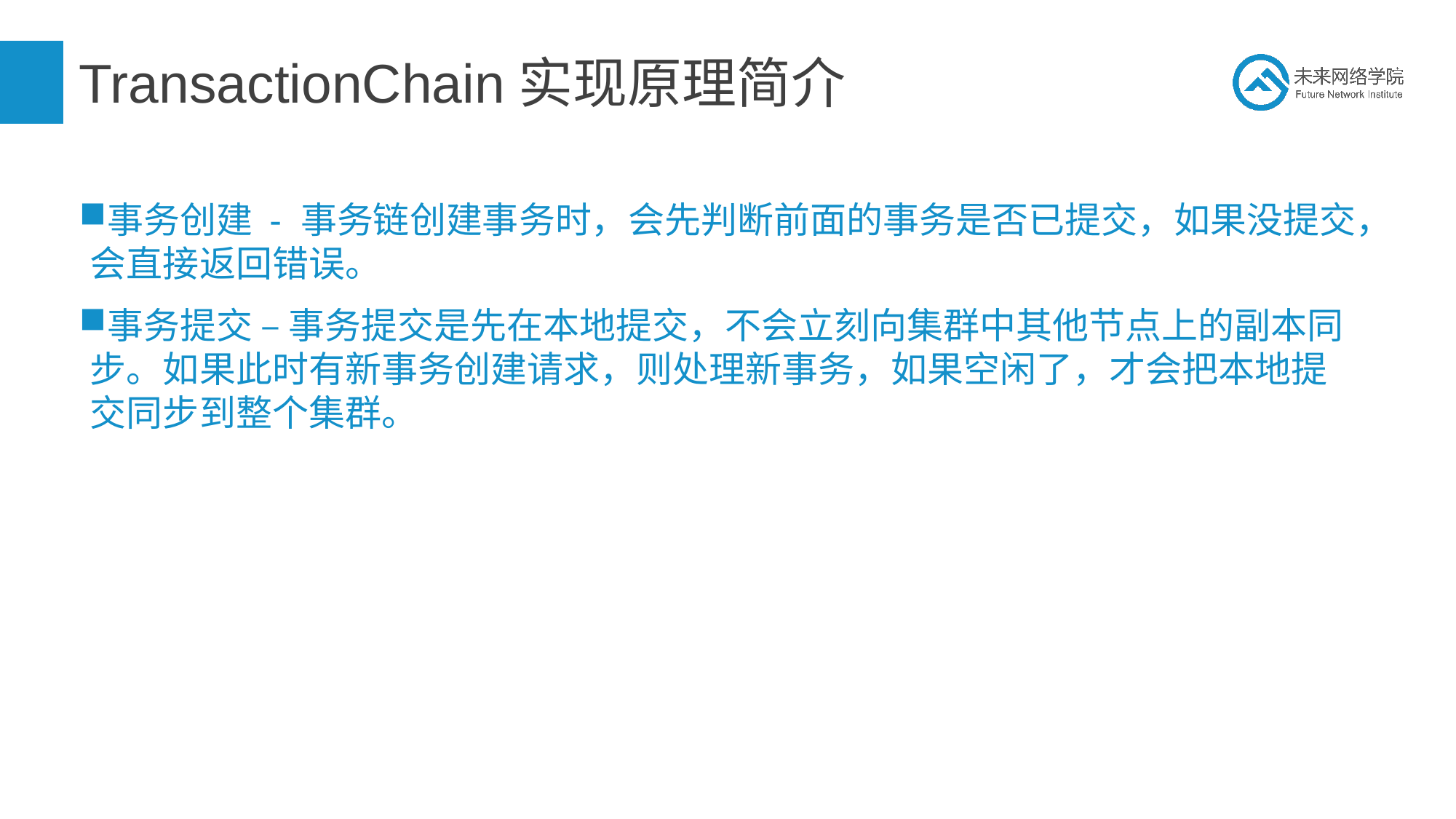

# TransactionChain实现原理简介
事务创建 - 事务链创建事务时，会先判断前面的事务是否已提交，如果没提交，会直接返回错误。
事务提交 – 事务提交是先在本地提交，不会立刻向集群中其他节点上的副本同步。如果此时有新事务创建请求，则处理新事务，如果空闲了，才会把本地提交同步到整个集群。